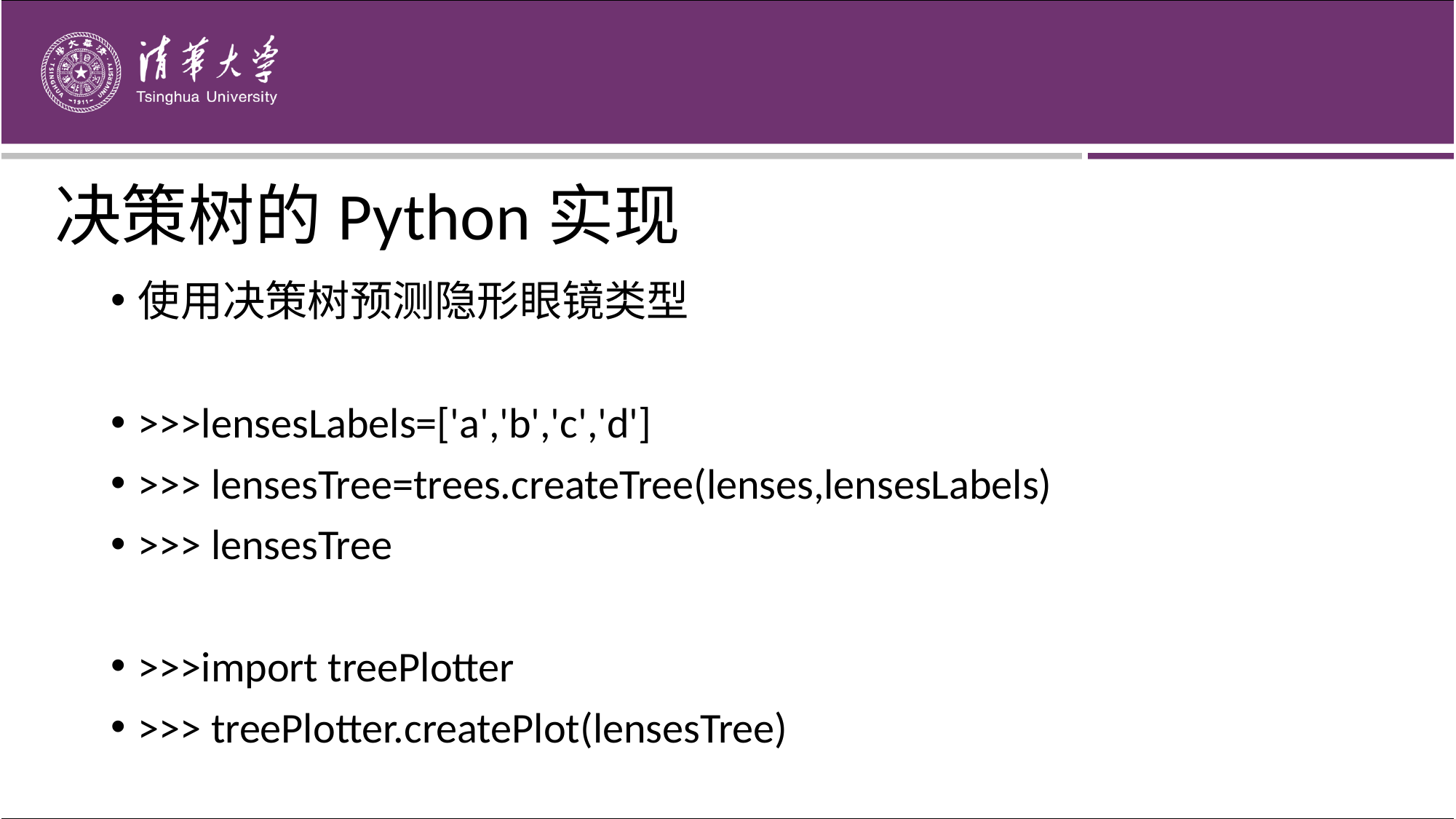

决策树的Python实现
使用决策树预测隐形眼镜类型

>>>lensesLabels=['a','b','c','d']
>>> lensesTree=trees.createTree(lenses,lensesLabels)
>>> lensesTree

>>>import treePlotter
>>> treePlotter.createPlot(lensesTree)